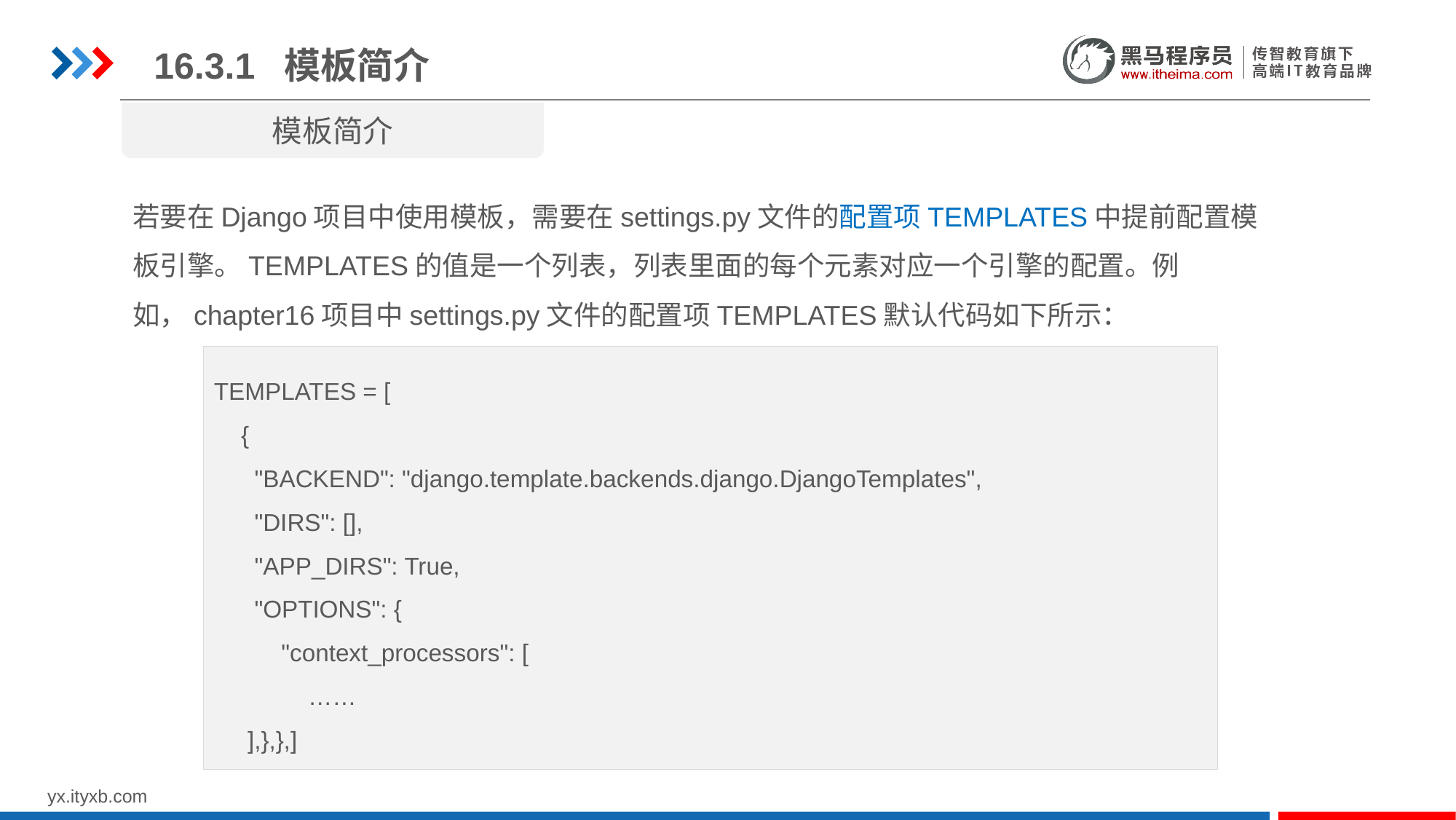

16.3.1  模板简介

模板简介
若要在Django项目中使用模板，需要在settings.py文件的配置项TEMPLATES中提前配置模板引擎。TEMPLATES的值是一个列表，列表里面的每个元素对应一个引擎的配置。例如，chapter16项目中settings.py文件的配置项TEMPLATES默认代码如下所示：
TEMPLATES = [
    {
      "BACKEND": "django.template.backends.django.DjangoTemplates",
      "DIRS": [],
      "APP_DIRS": True,
      "OPTIONS": {
          "context_processors": [
              ……
     ],},},]